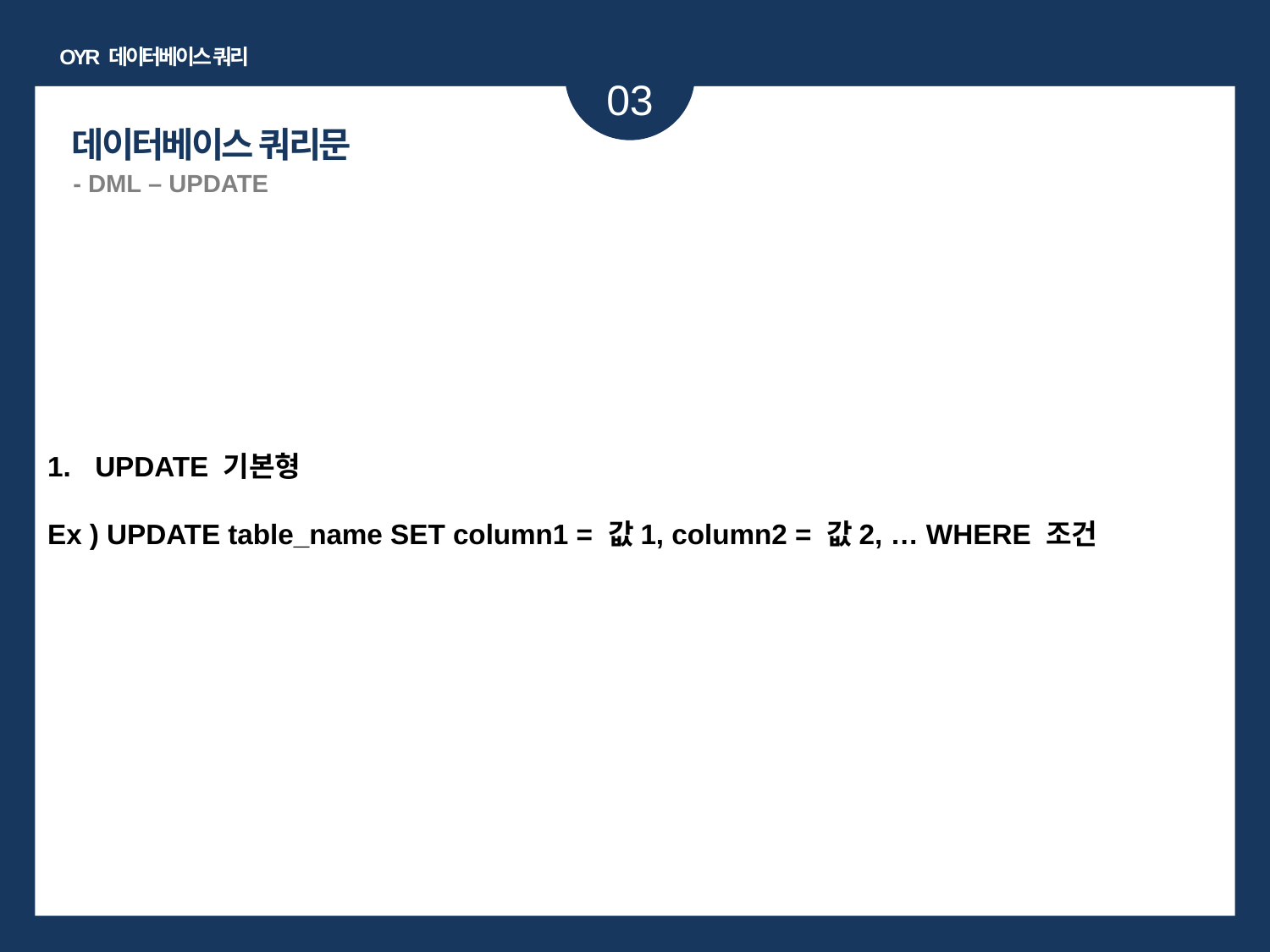

OYR 데이터베이스 쿼리
03

데이터베이스 쿼리문
- DML – UPDATE
UPDATE 기본형

Ex ) UPDATE table_name SET column1 = 값1, column2 = 값2, … WHERE 조건